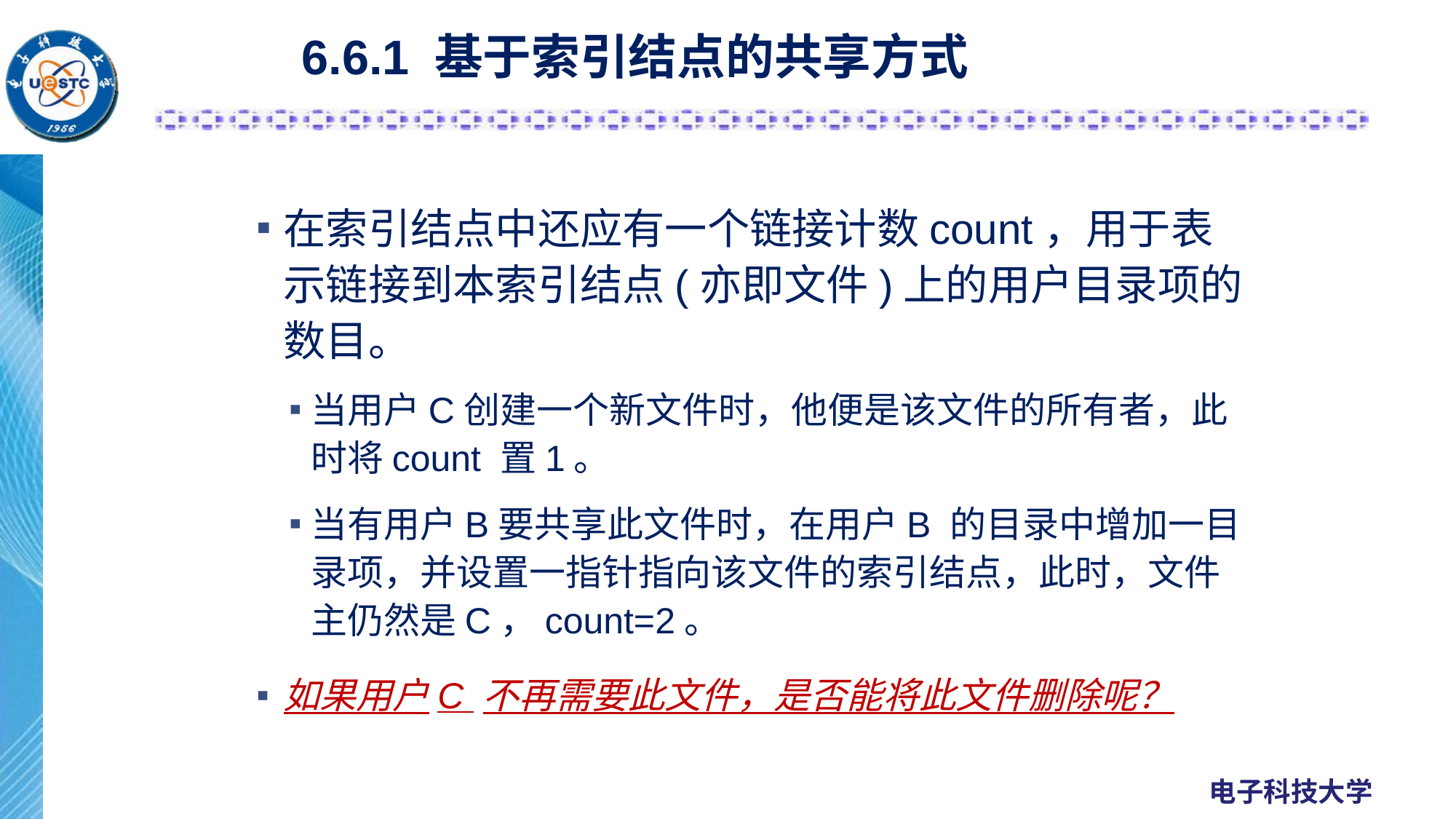

6.6.1 基于索引结点的共享方式
在索引结点中还应有一个链接计数count，用于表示链接到本索引结点(亦即文件)上的用户目录项的数目。
当用户C创建一个新文件时，他便是该文件的所有者，此时将count 置1。
当有用户B要共享此文件时，在用户B 的目录中增加一目录项，并设置一指针指向该文件的索引结点，此时，文件主仍然是C，count=2。
如果用户C 不再需要此文件，是否能将此文件删除呢？